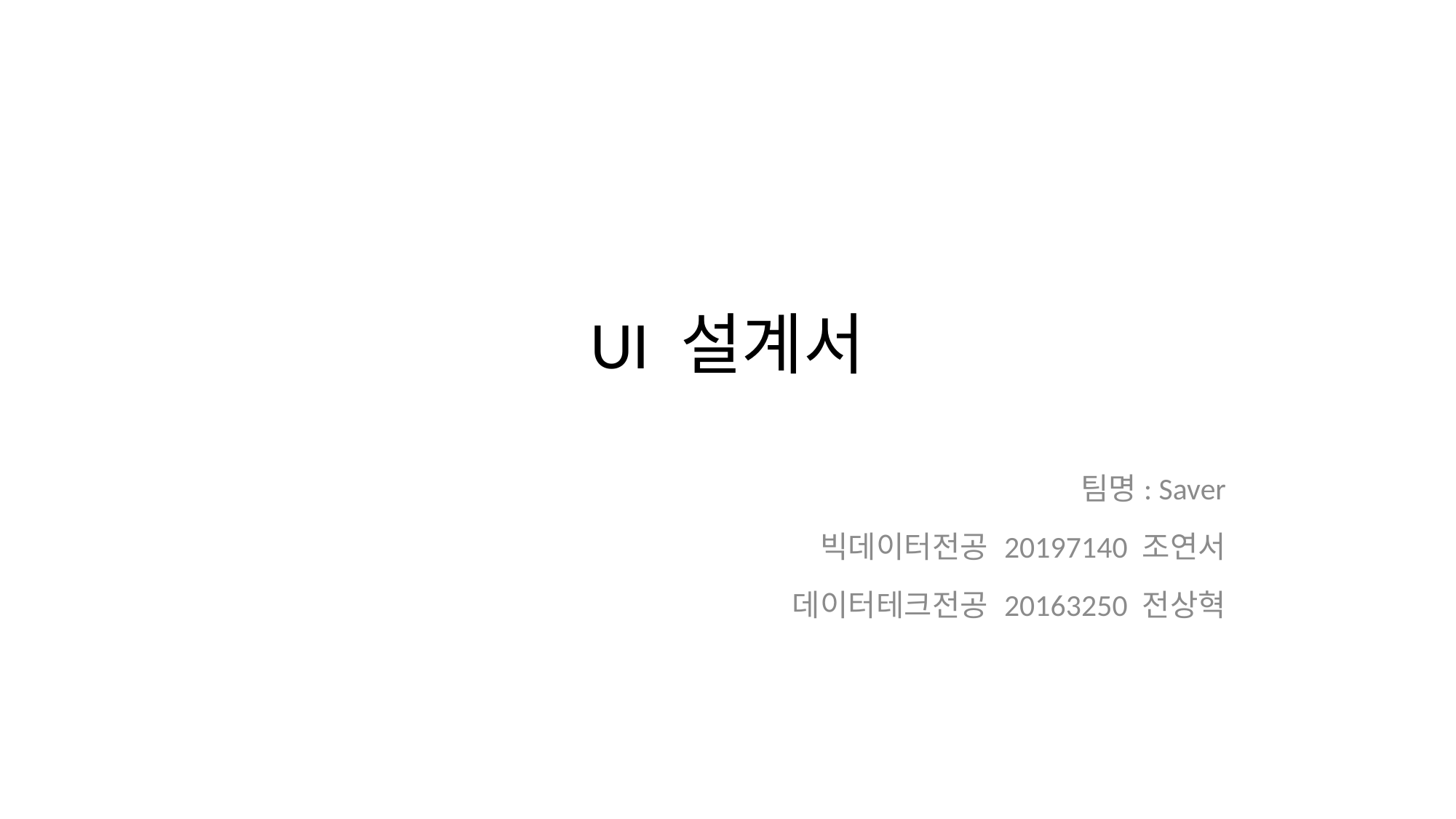

# UI 설계서
팀명: Saver
빅데이터전공 20197140 조연서
데이터테크전공 20163250 전상혁